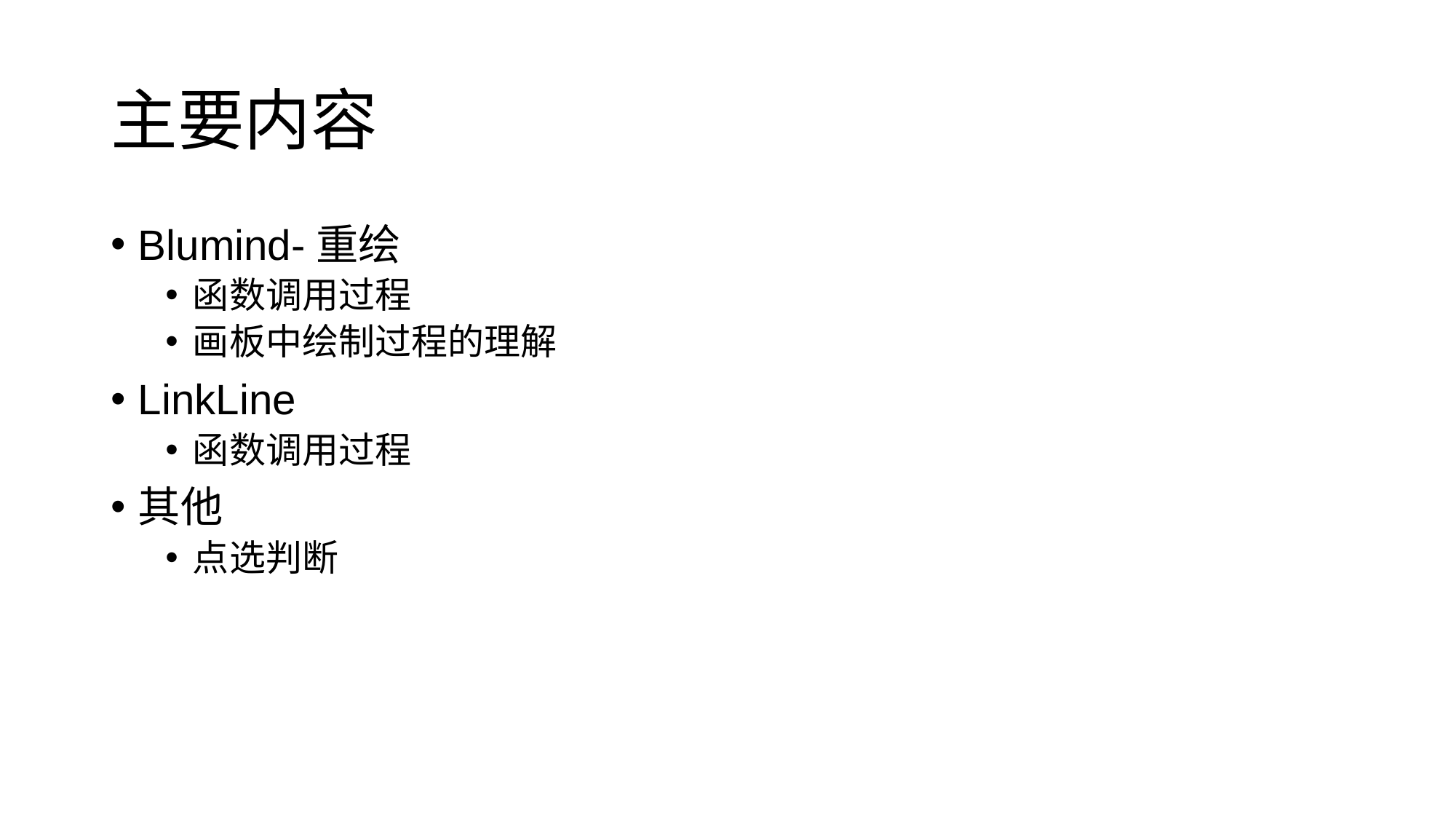

# 主要内容
Blumind-重绘
函数调用过程
画板中绘制过程的理解
LinkLine
函数调用过程
其他
点选判断